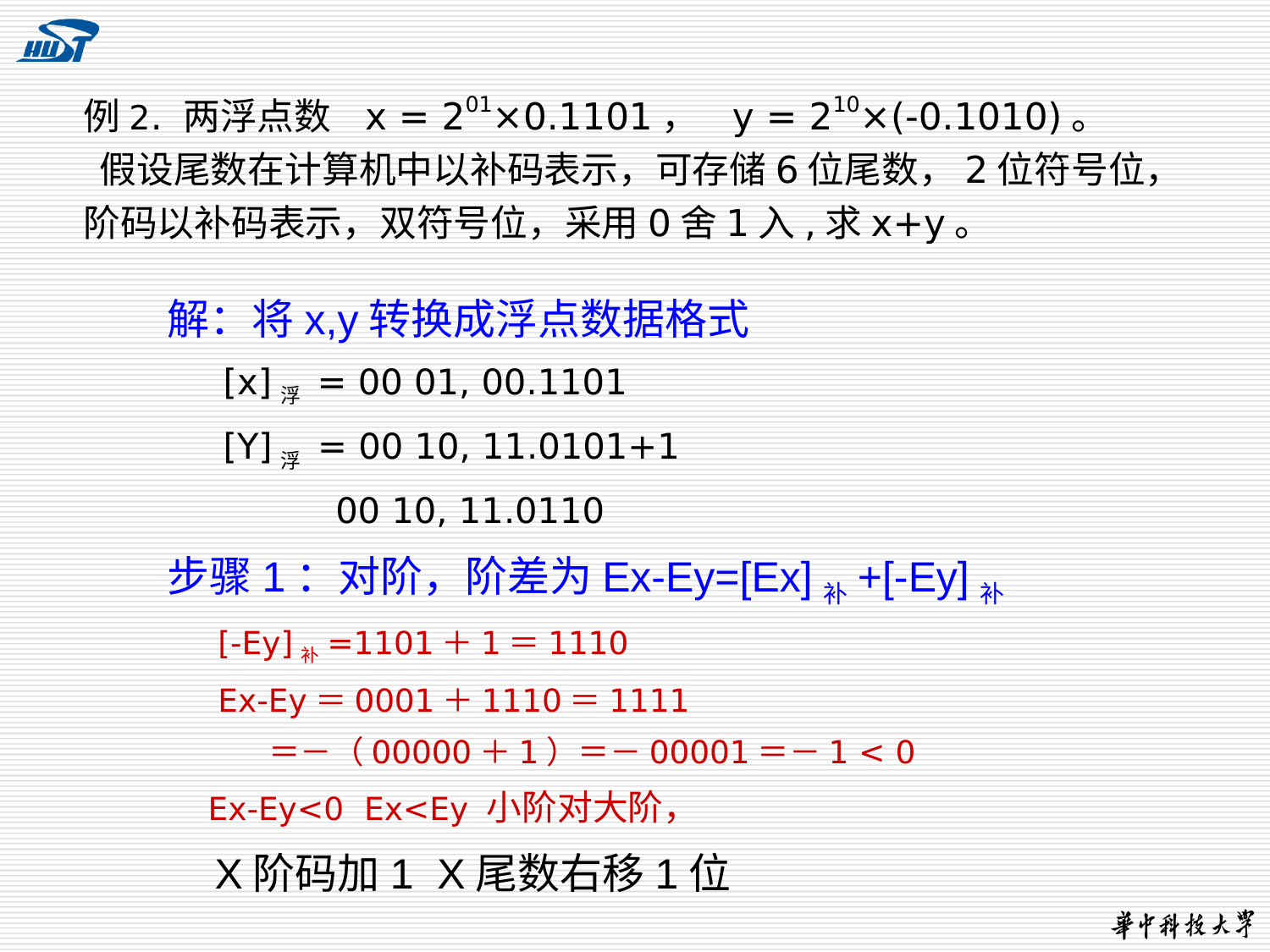

例2. 两浮点数   x = 201×0.1101，   y = 210×(-0.1010)。
  假设尾数在计算机中以补码表示，可存储6位尾数，2位符号位，阶码以补码表示，双符号位，采用0舍1入,求x+y。
解：将x,y转换成浮点数据格式
     [x]浮 = 00 01, 00.1101
     [Y]浮 = 00 10, 11.0101+1
               00 10, 11.0110
步骤1：对阶，阶差为Ex-Ey=[Ex]补+[-Ey]补
     [-Ey]补=1101＋1＝1110
     Ex-Ey＝0001＋1110＝1111
             ＝－（00000＋1）＝－00001＝－1 < 0
    Ex-Ey<0  Ex<Ey 小阶对大阶，
    X阶码加1  X尾数右移1位